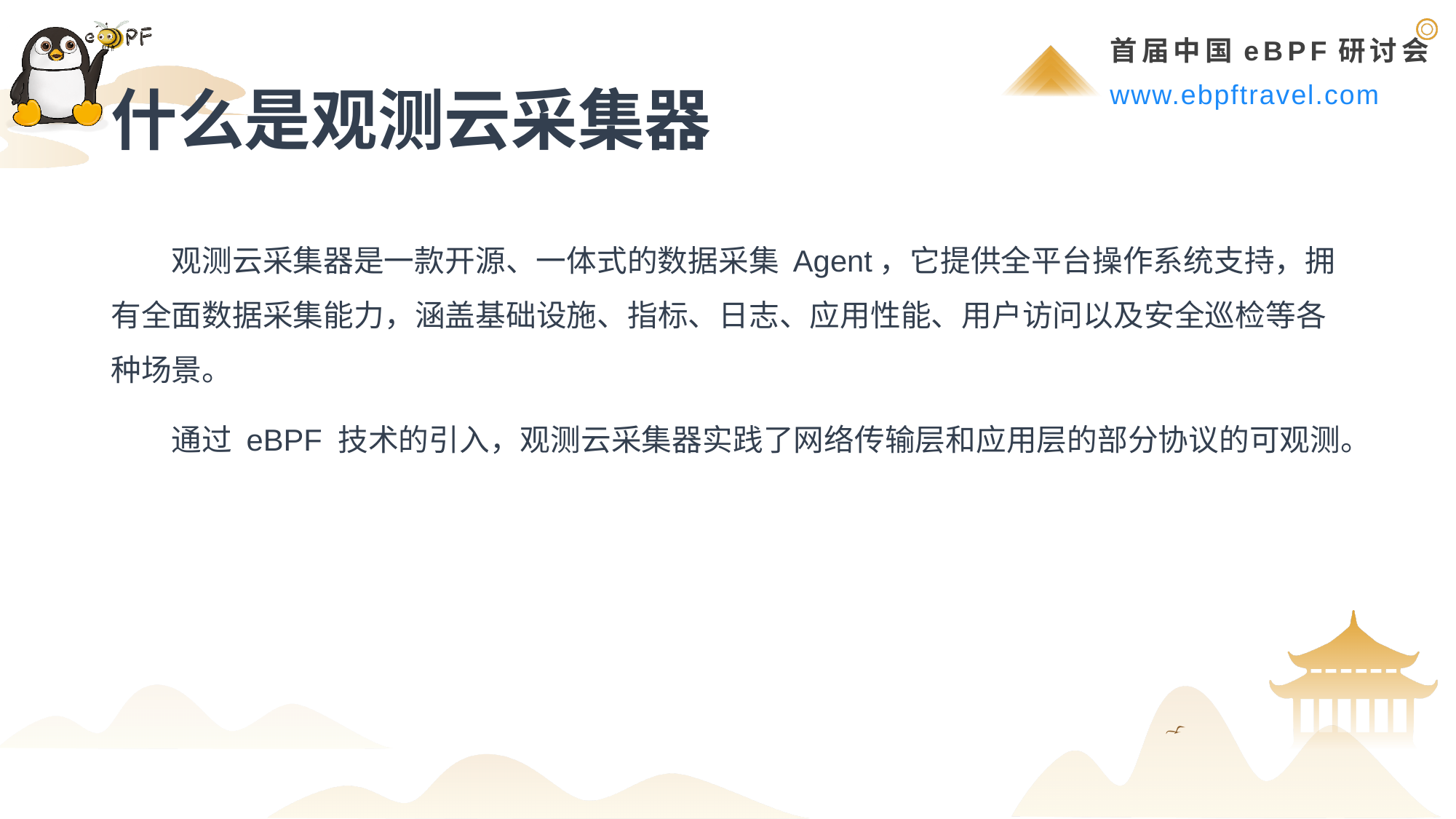

# 什么是观测云采集器
观测云采集器是一款开源、一体式的数据采集 Agent，它提供全平台操作系统支持，拥有全面数据采集能力，涵盖基础设施、指标、日志、应用性能、用户访问以及安全巡检等各种场景。
通过 eBPF 技术的引入，观测云采集器实践了网络传输层和应用层的部分协议的可观测。